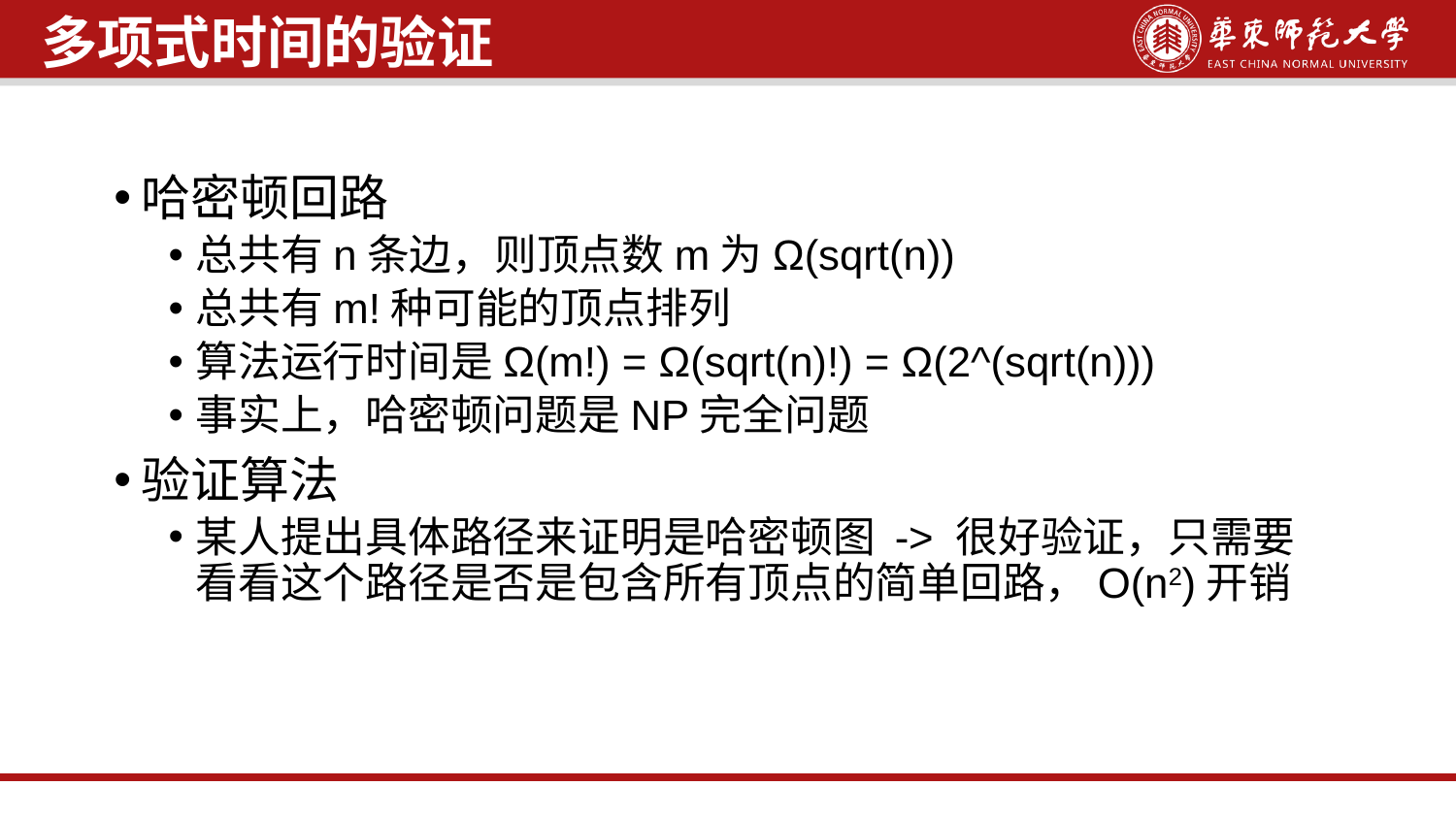

多项式时间的验证
哈密顿回路
总共有n条边，则顶点数m为Ω(sqrt(n))
总共有m!种可能的顶点排列
算法运行时间是Ω(m!) = Ω(sqrt(n)!) = Ω(2^(sqrt(n)))
事实上，哈密顿问题是NP完全问题
验证算法
某人提出具体路径来证明是哈密顿图 -> 很好验证，只需要看看这个路径是否是包含所有顶点的简单回路，O(n2)开销